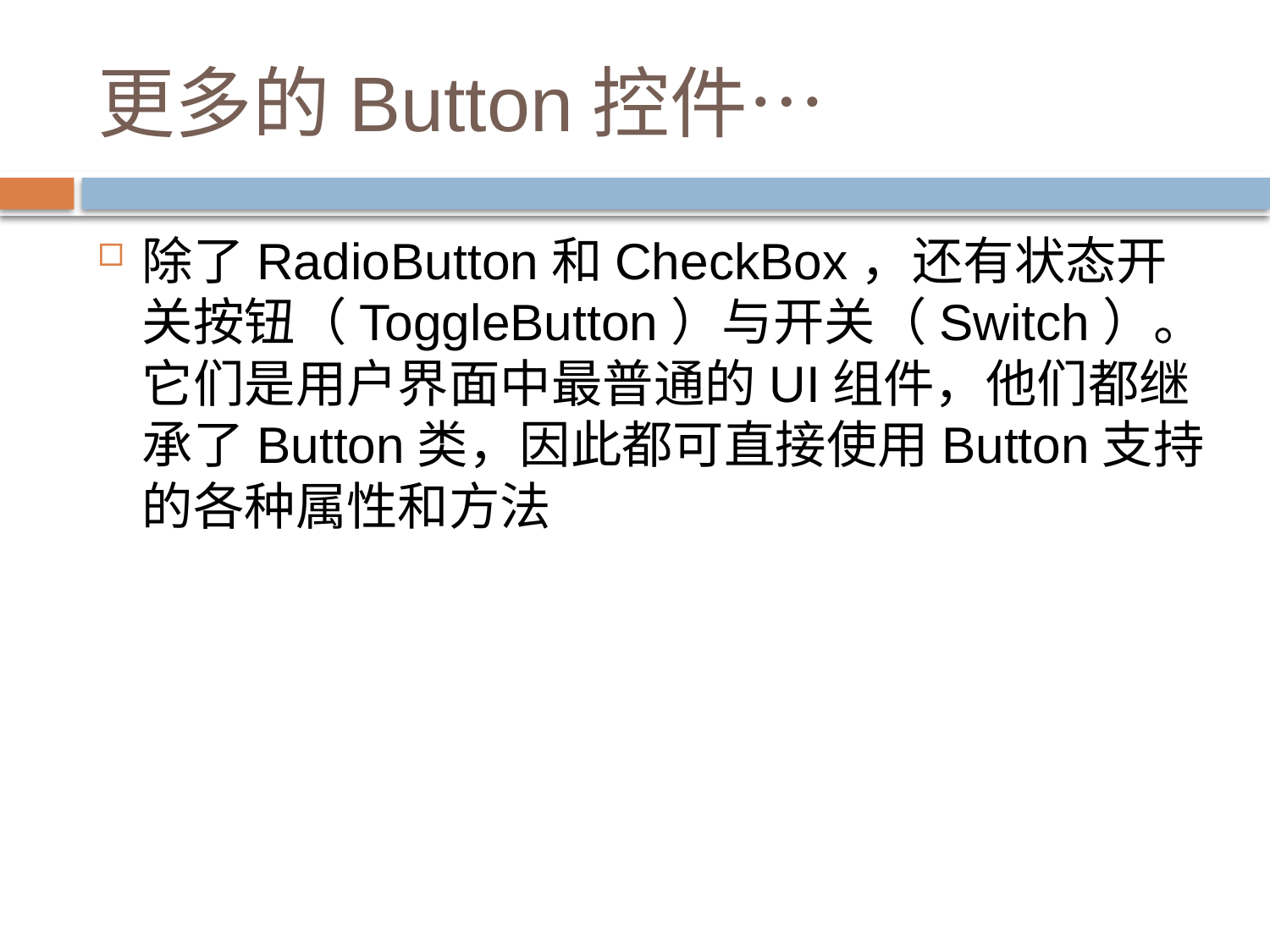

# 更多的Button控件…
除了RadioButton和CheckBox，还有状态开关按钮（ToggleButton）与开关（Switch）。它们是用户界面中最普通的UI组件，他们都继承了Button类，因此都可直接使用Button支持的各种属性和方法